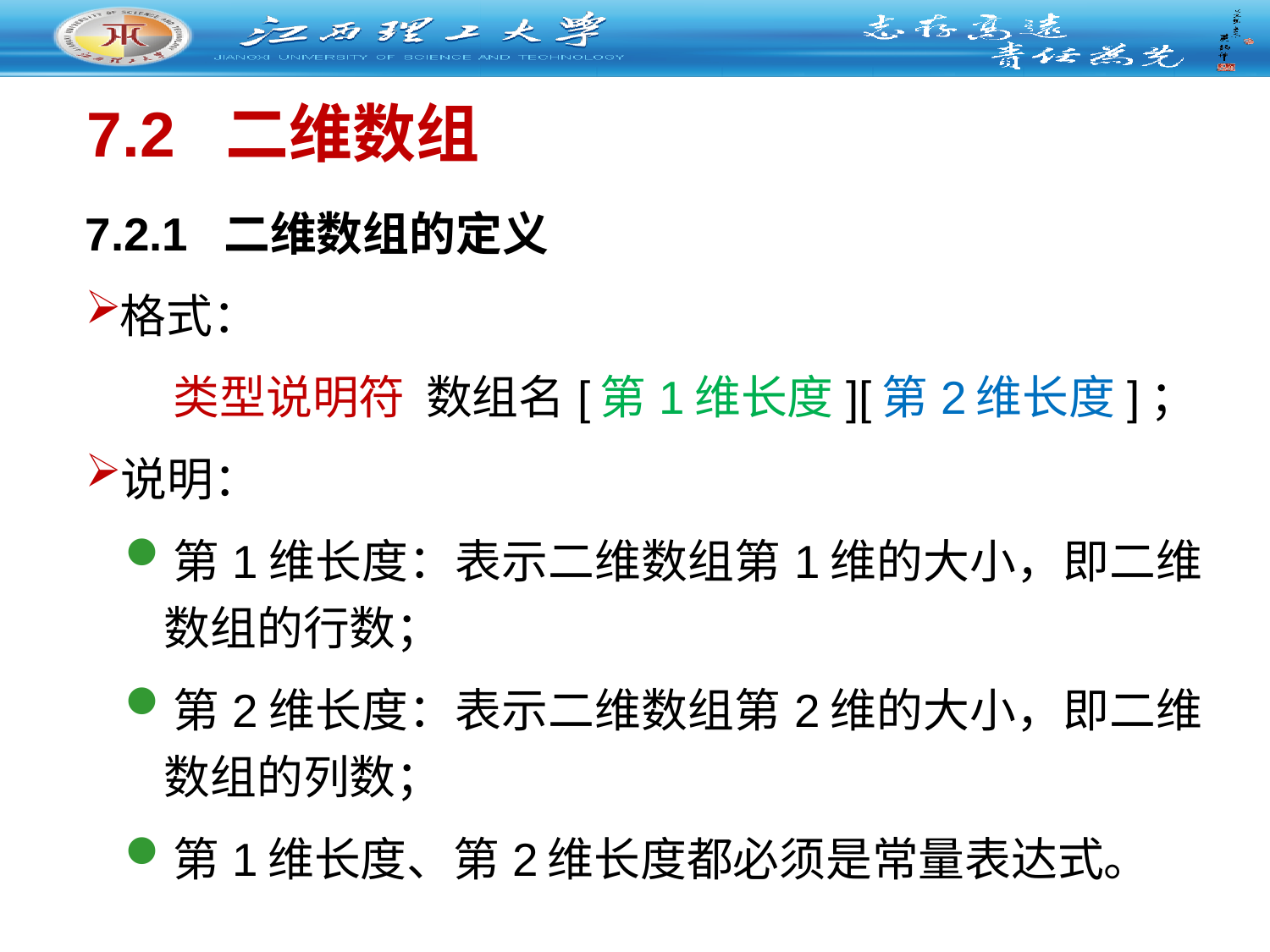

7.2  二维数组
7.2.1  二维数组的定义
格式：
   类型说明符  数组名[第1维长度][第2维长度]；
说明：
第1维长度：表示二维数组第1维的大小，即二维数组的行数；
第2维长度：表示二维数组第2维的大小，即二维数组的列数；
第1维长度、第2维长度都必须是常量表达式。